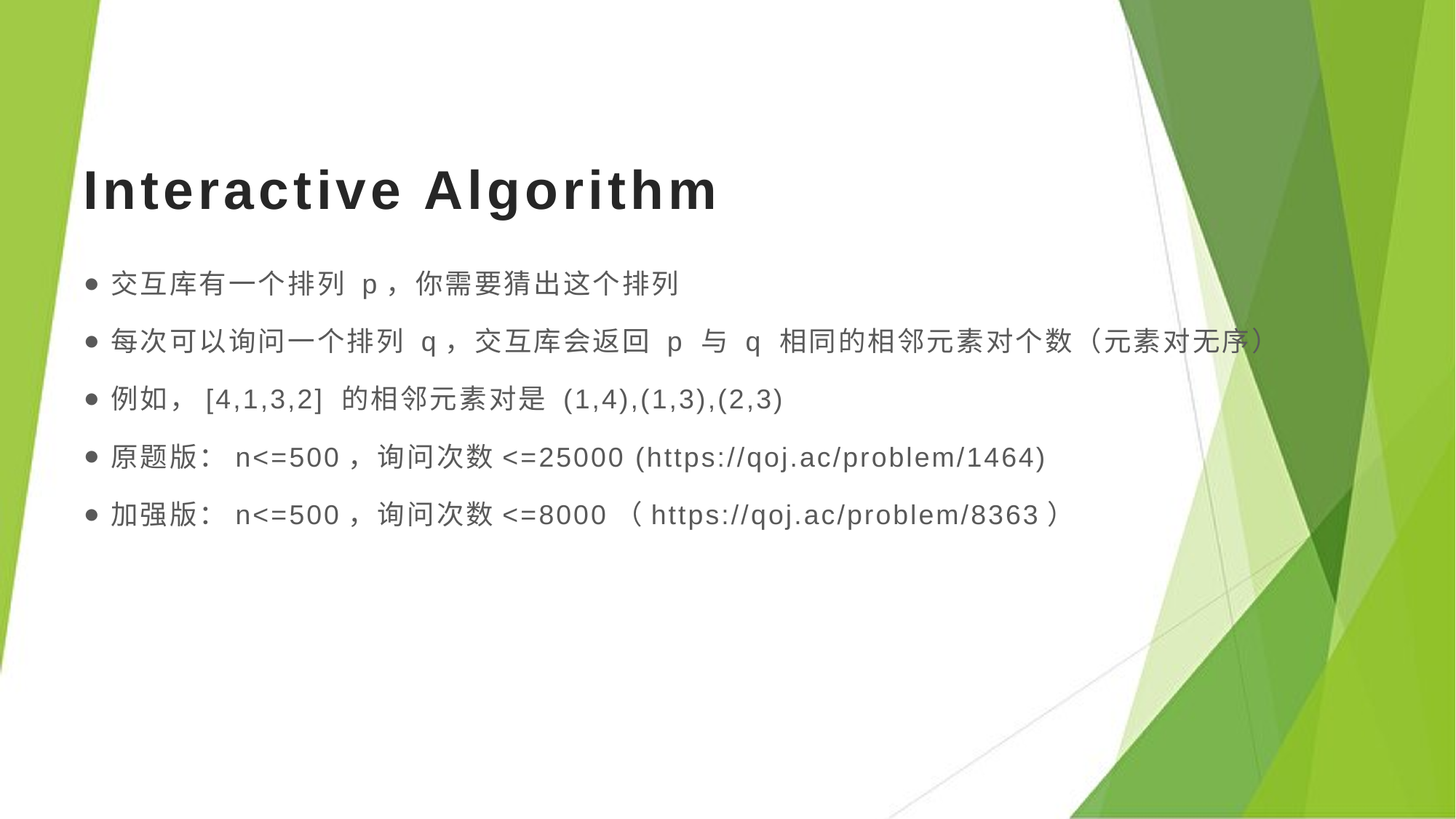

# Interactive Algorithm
交互库有一个排列 p，你需要猜出这个排列
每次可以询问一个排列 q，交互库会返回 p 与 q 相同的相邻元素对个数（元素对无序）
例如，[4,1,3,2] 的相邻元素对是 (1,4),(1,3),(2,3)
原题版：n<=500，询问次数<=25000 (https://qoj.ac/problem/1464)
加强版：n<=500，询问次数<=8000（https://qoj.ac/problem/8363）